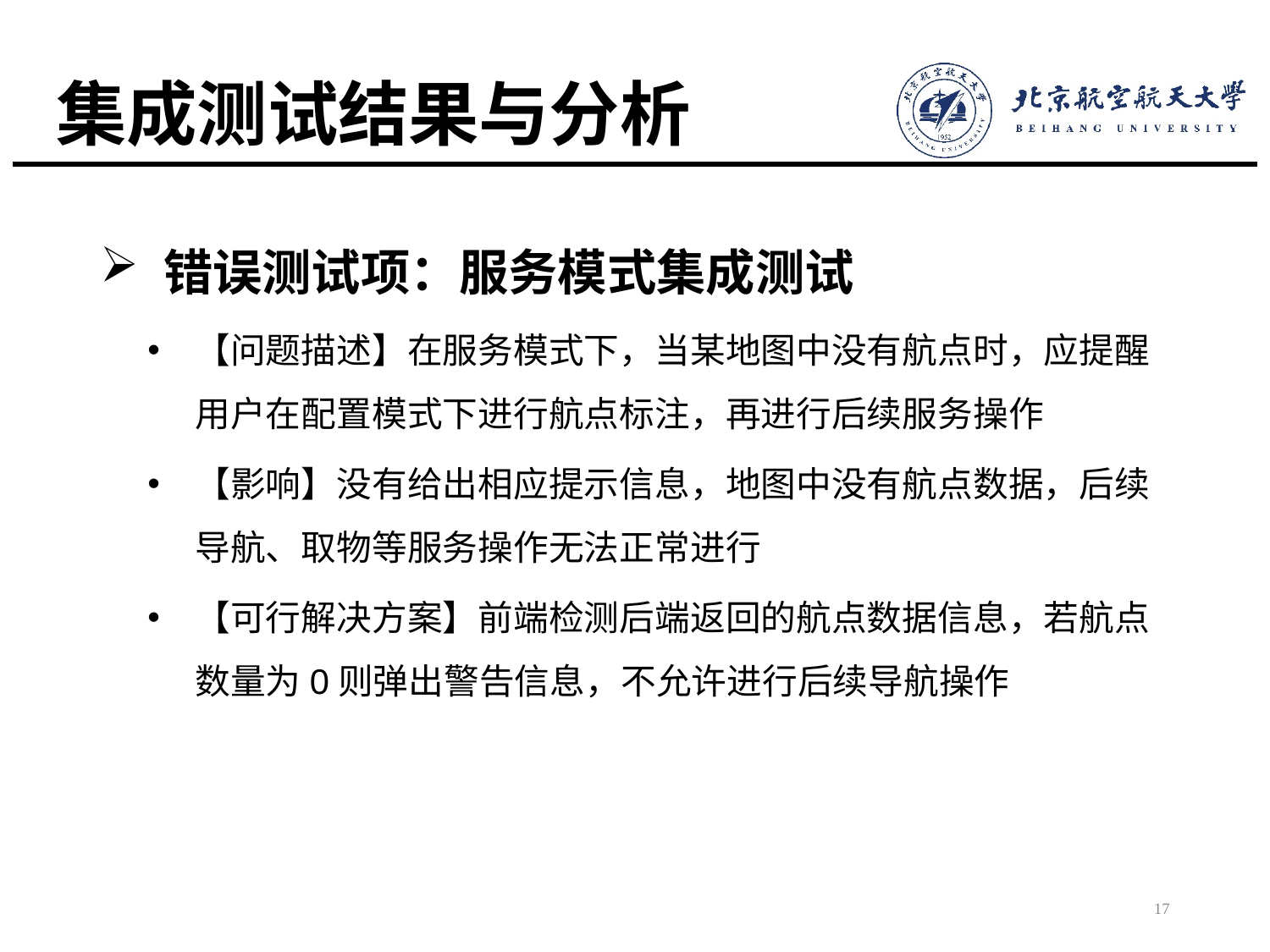

# 集成测试结果与分析
错误测试项：服务模式集成测试
【问题描述】在服务模式下，当某地图中没有航点时，应提醒用户在配置模式下进行航点标注，再进行后续服务操作
【影响】没有给出相应提示信息，地图中没有航点数据，后续导航、取物等服务操作无法正常进行
【可行解决方案】前端检测后端返回的航点数据信息，若航点数量为0则弹出警告信息，不允许进行后续导航操作
17